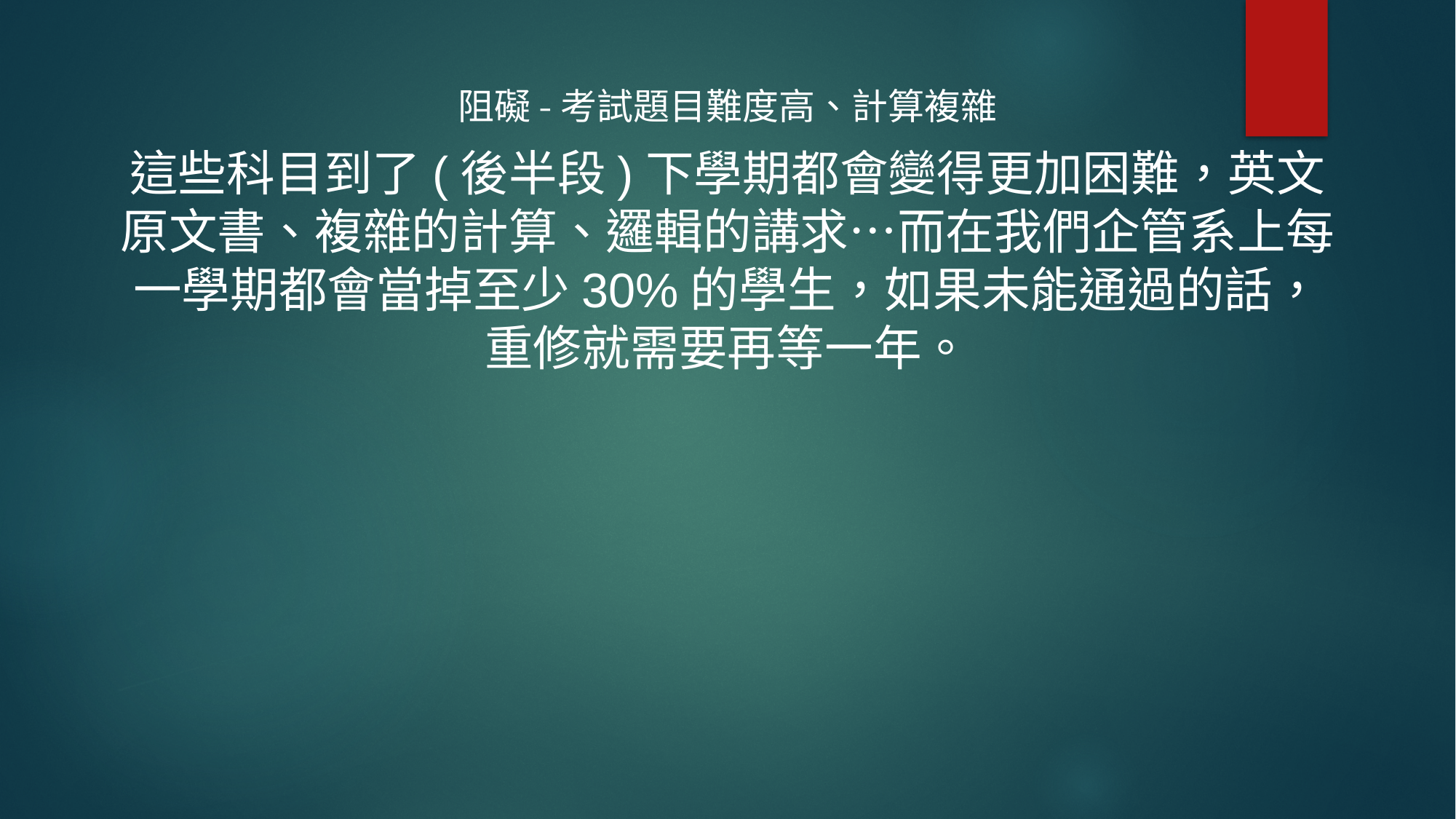

阻礙-考試題目難度高、計算複雜
這些科目到了(後半段)下學期都會變得更加困難，英文原文書、複雜的計算、邏輯的講求…而在我們企管系上每一學期都會當掉至少30%的學生，如果未能通過的話，重修就需要再等一年。